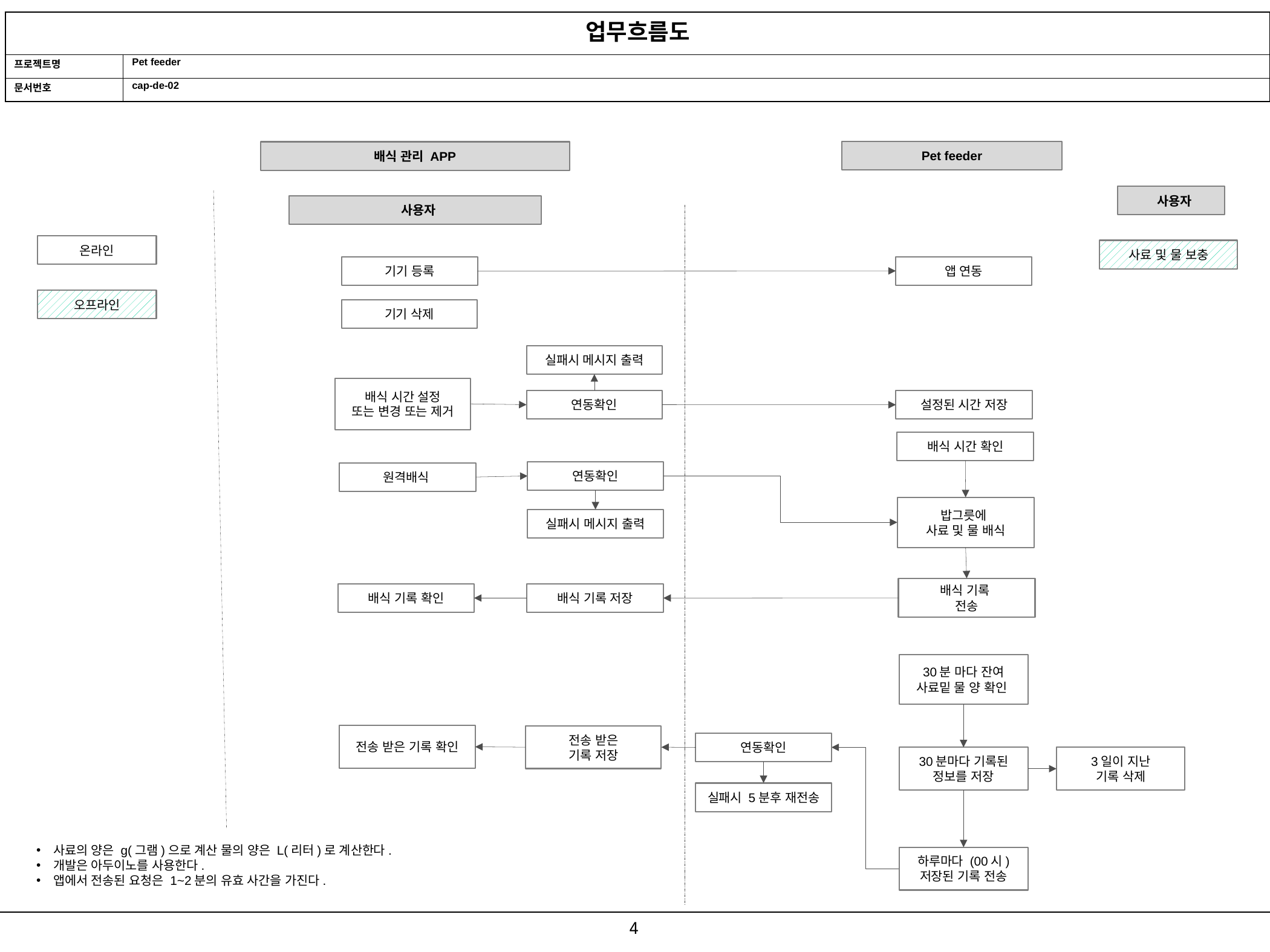

| 업무흐름도 |  |
| --- | --- |
| 프로젝트명 | Pet feeder |
| 문서번호 | cap-de-02 |

Pet feeder
배식 관리 APP
 사용자
 사용자
온라인
사료 및 물 보충
앱 연동
기기 등록
오프라인
기기 삭제
실패시 메시지 출력
배식 시간 설정
또는 변경 또는 제거
연동확인
설정된 시간 저장
배식 시간 확인
연동확인
원격배식
밥그릇에
사료 및 물 배식
실패시 메시지 출력
배식 기록
전송
배식 기록 확인
배식 기록 저장
30분 마다 잔여
사료밑 물 양 확인
전송 받은 기록 확인
전송 받은
기록 저장
연동확인
30분마다 기록된
정보를 저장
3일이 지난
기록 삭제
실패시 5분후 재전송
사료의 양은 g(그램)으로 계산 물의 양은 L(리터)로 계산한다.
개발은 아두이노를 사용한다.
앱에서 전송된 요청은 1~2분의 유효 사간을 가진다.
하루마다 (00시)
저장된 기록 전송